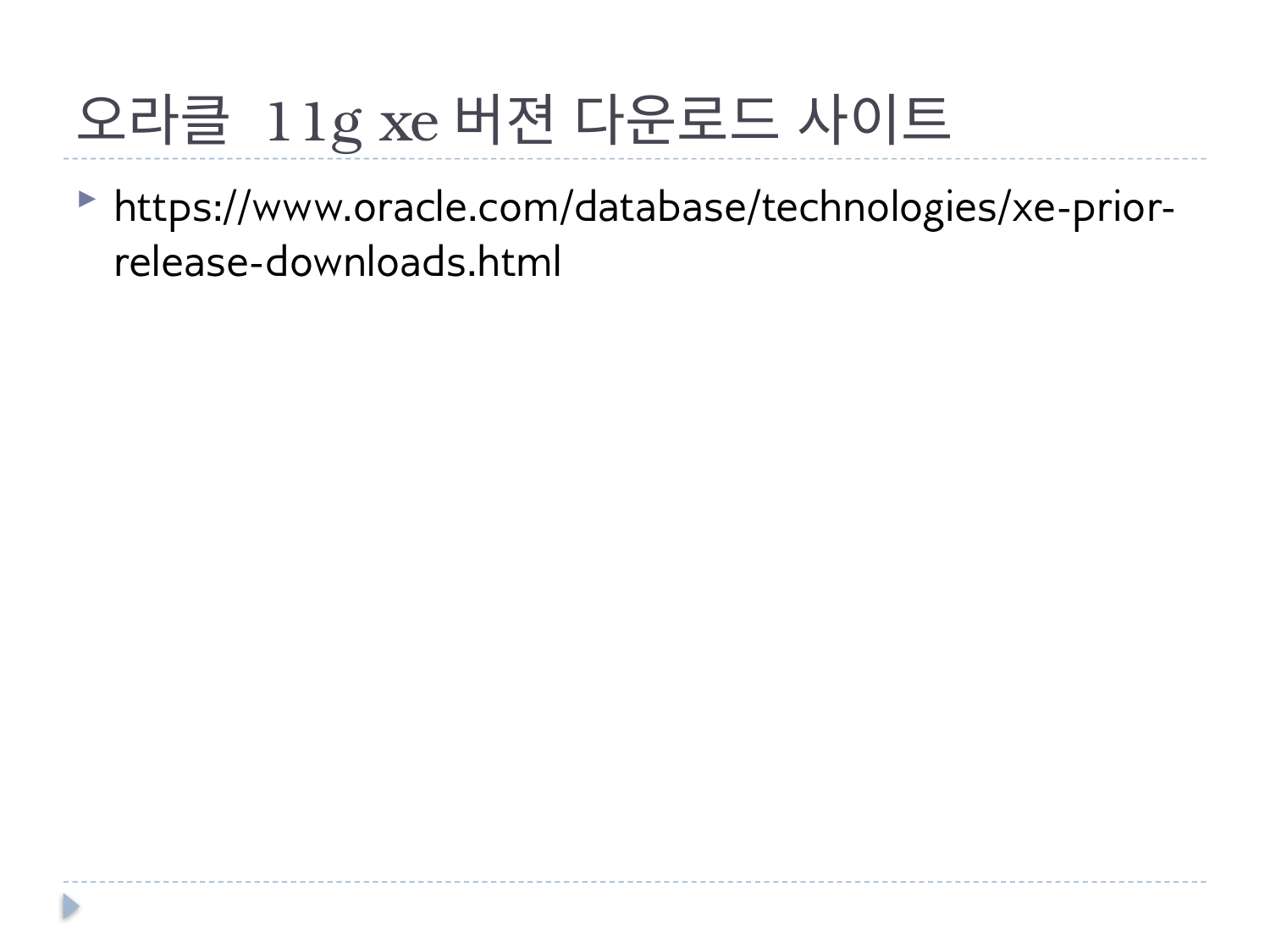

# 오라클 11g xe버젼 다운로드 사이트
https://www.oracle.com/database/technologies/xe-prior-release-downloads.html